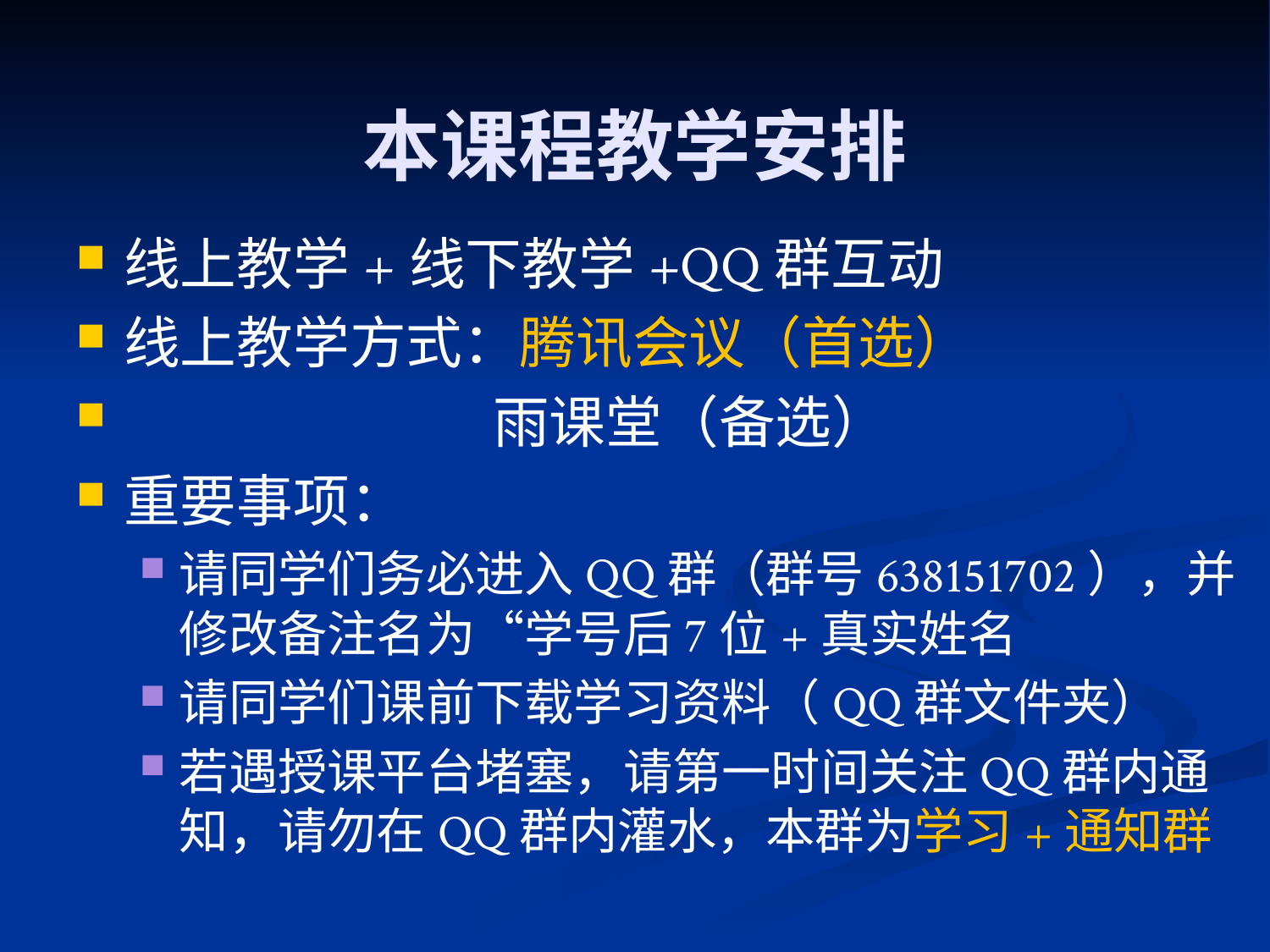

# 本课程教学安排
线上教学+线下教学+QQ群互动
线上教学方式：腾讯会议（首选）
                            雨课堂（备选）
重要事项：
请同学们务必进入QQ群（群号638151702），并修改备注名为“学号后7位+真实姓名
请同学们课前下载学习资料（QQ群文件夹）
若遇授课平台堵塞，请第一时间关注QQ群内通知，请勿在QQ群内灌水，本群为学习+通知群
9